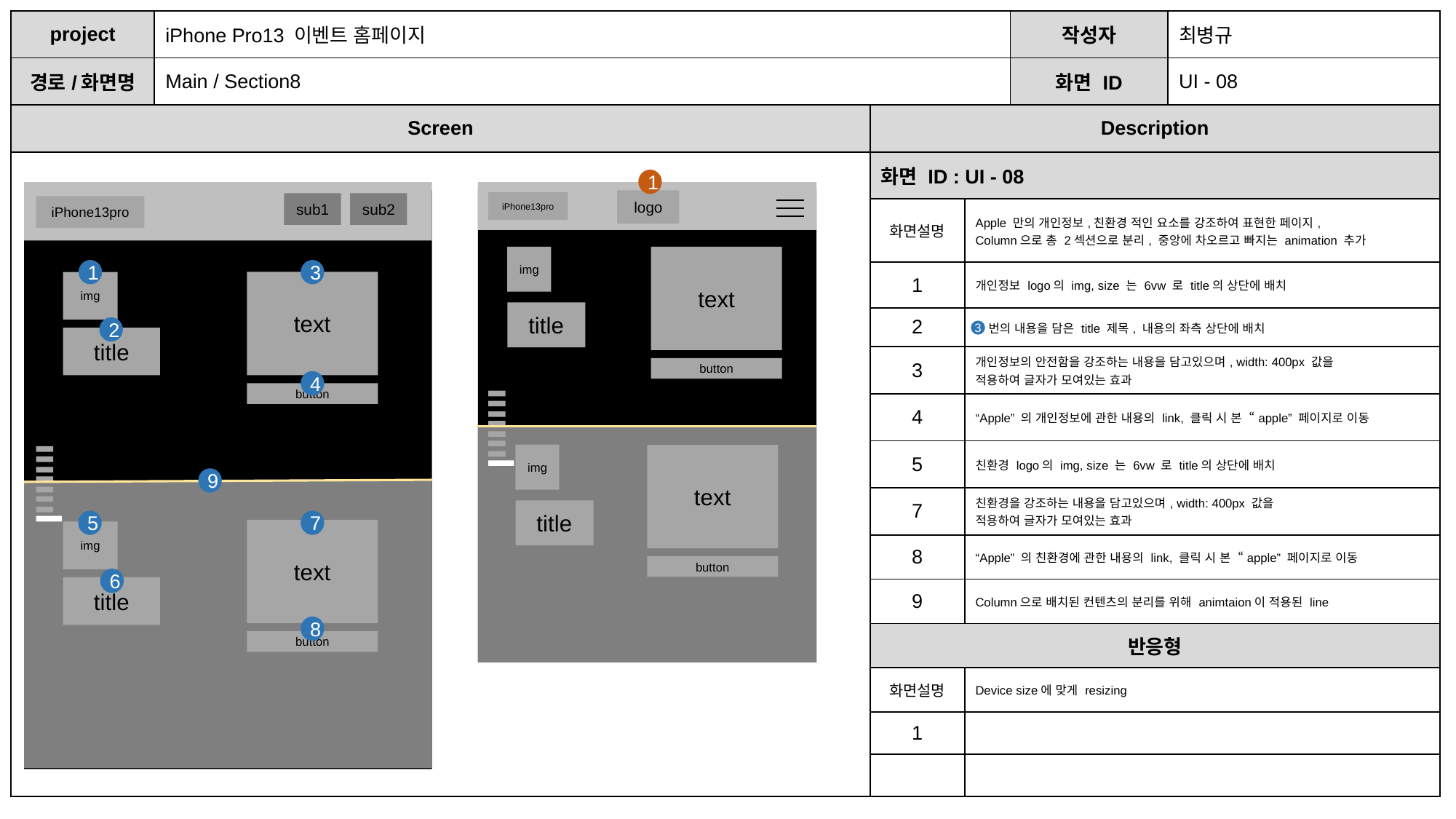

| project | iPhone Pro13 이벤트 홈페이지 |  |  | 작성자 | 최병규 |
| --- | --- | --- | --- | --- | --- |
| 경로/화면명 | Main / Section8 |  |  | 화면 ID | UI - 08 |
| Screen |  | Description |  |  |  |
|  |  | 화면 ID : UI - 08 |  |  |  |
|  |  | 화면설명 | Apple 만의 개인정보,친환경 적인 요소를 강조하여 표현한 페이지, Column으로 총 2섹션으로 분리, 중앙에 차오르고 빠지는 animation 추가 |  |  |
|  |  | 1 | 개인정보 logo의 img, size 는 6vw 로 title의 상단에 배치 |  |  |
|  |  | 2 | 3 번의 내용을 담은 title 제목, 내용의 좌측 상단에 배치 |  |  |
|  |  | 3 | 개인정보의 안전함을 강조하는 내용을 담고있으며, width: 400px 값을 적용하여 글자가 모여있는 효과 |  |  |
|  |  | 4 | “Apple” 의 개인정보에 관한 내용의 link, 클릭 시 본 “apple” 페이지로 이동 |  |  |
|  |  | 5 | 친환경 logo의 img, size 는 6vw 로 title의 상단에 배치 |  |  |
|  |  | 7 | 친환경을 강조하는 내용을 담고있으며, width: 400px 값을 적용하여 글자가 모여있는 효과 |  |  |
|  |  | 8 | “Apple” 의 친환경에 관한 내용의 link, 클릭 시 본 “apple” 페이지로 이동 |  |  |
|  |  | 9 | Column으로 배치된 컨텐츠의 분리를 위해 animtaion이 적용된 line |  |  |
|  |  | 반응형 |  |  |  |
|  |  | 화면설명 | Device size에 맞게 resizing |  |  |
|  |  | 1 |  |  |  |
|  |  |  |  |  |  |
1

sub2
sub1
iPhone13pro

logo
iPhone13pro
img
text
1
3
img
text
title
2
3
title
button
4
button

img
text

9

title

7
5

text
img
button
6
title
8
button